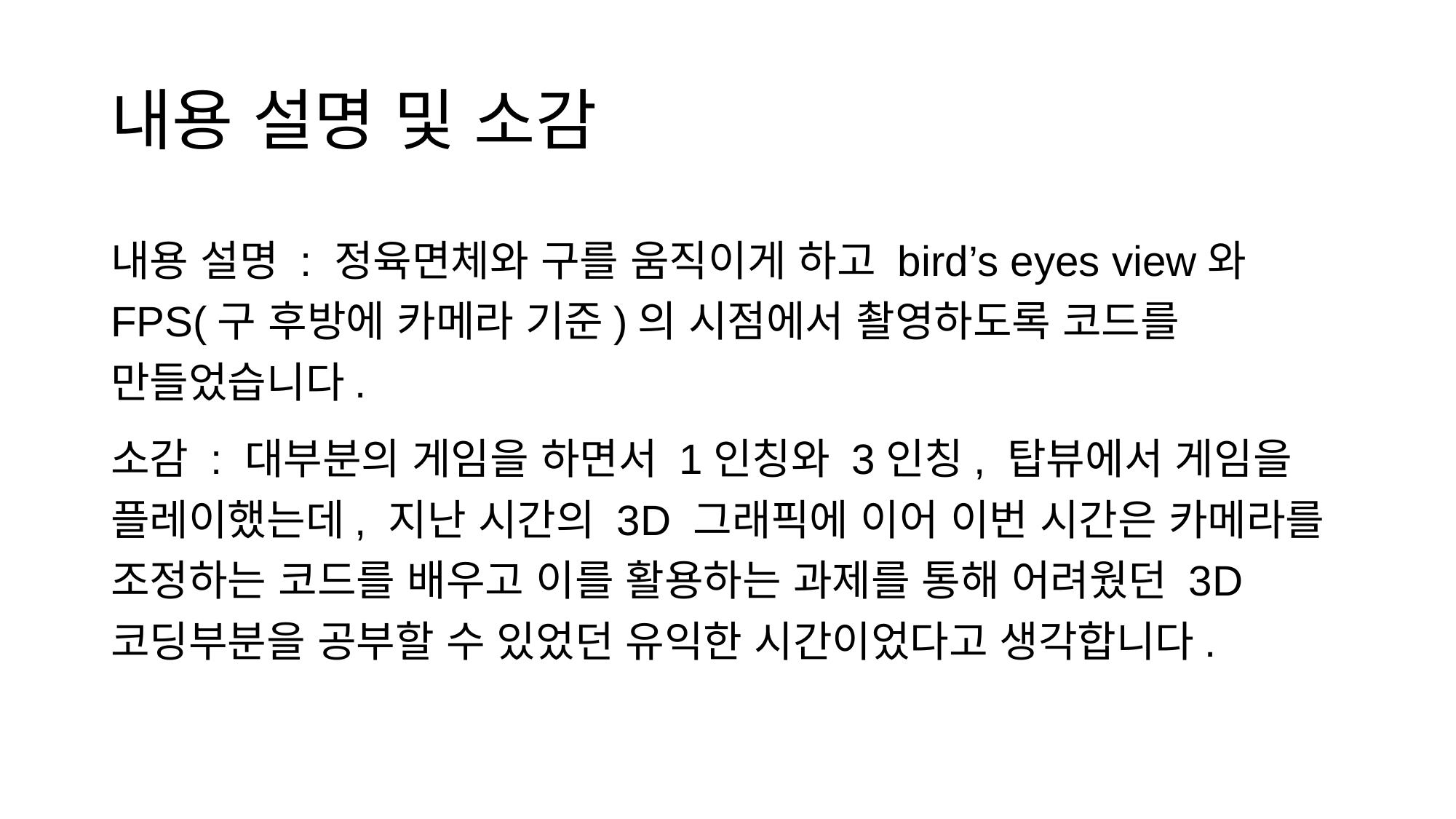

# 내용 설명 및 소감
내용 설명 : 정육면체와 구를 움직이게 하고 bird’s eyes view와 FPS(구 후방에 카메라 기준)의 시점에서 촬영하도록 코드를 만들었습니다.
소감 : 대부분의 게임을 하면서 1인칭와 3인칭, 탑뷰에서 게임을 플레이했는데, 지난 시간의 3D 그래픽에 이어 이번 시간은 카메라를 조정하는 코드를 배우고 이를 활용하는 과제를 통해 어려웠던 3D코딩부분을 공부할 수 있었던 유익한 시간이었다고 생각합니다.